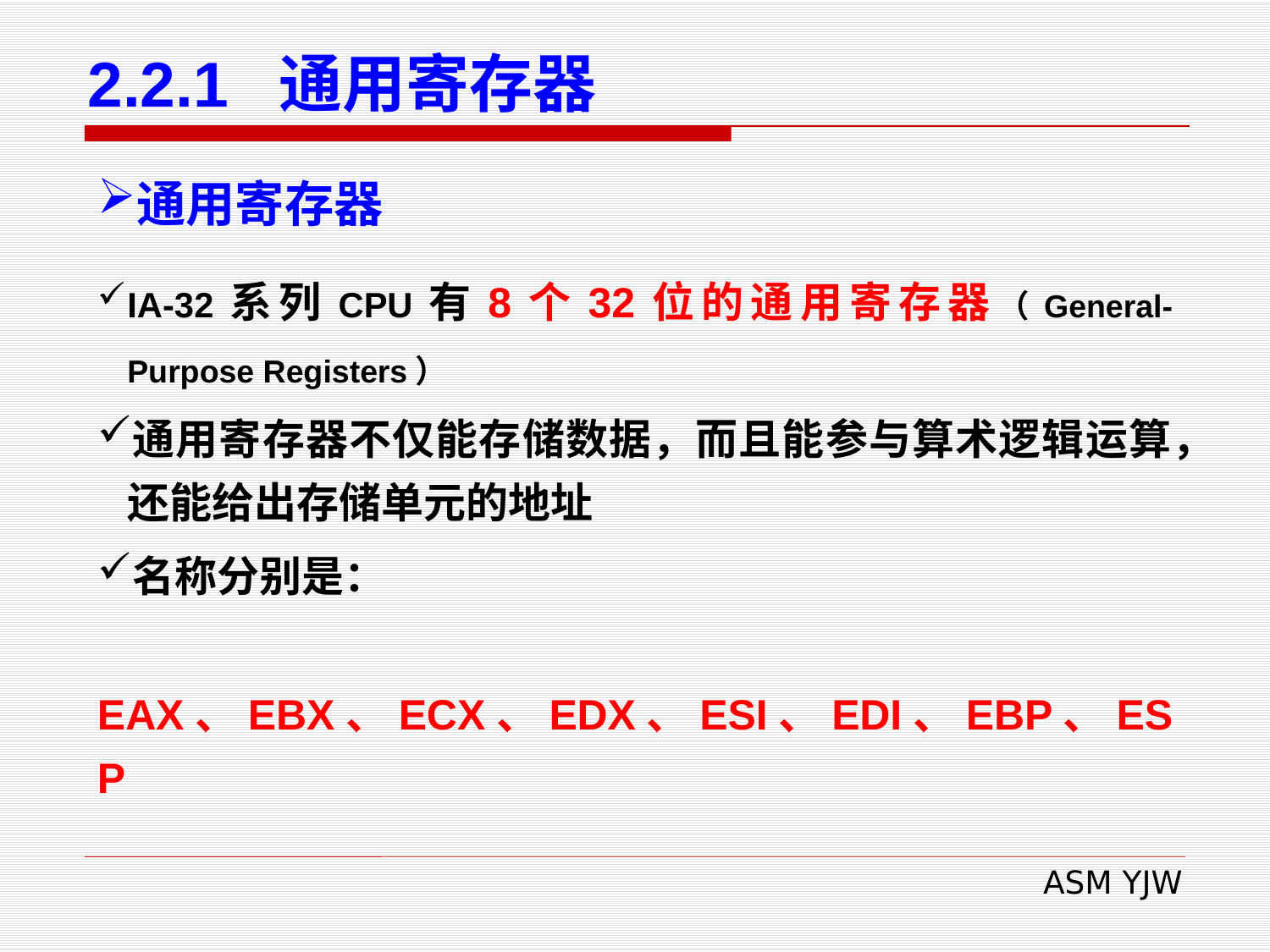

# 2.2.1  通用寄存器
通用寄存器
IA-32系列CPU有8个32位的通用寄存器（General-Purpose Registers）
通用寄存器不仅能存储数据，而且能参与算术逻辑运算，还能给出存储单元的地址
名称分别是：
   EAX、EBX、ECX、EDX、ESI、EDI、EBP、ESP